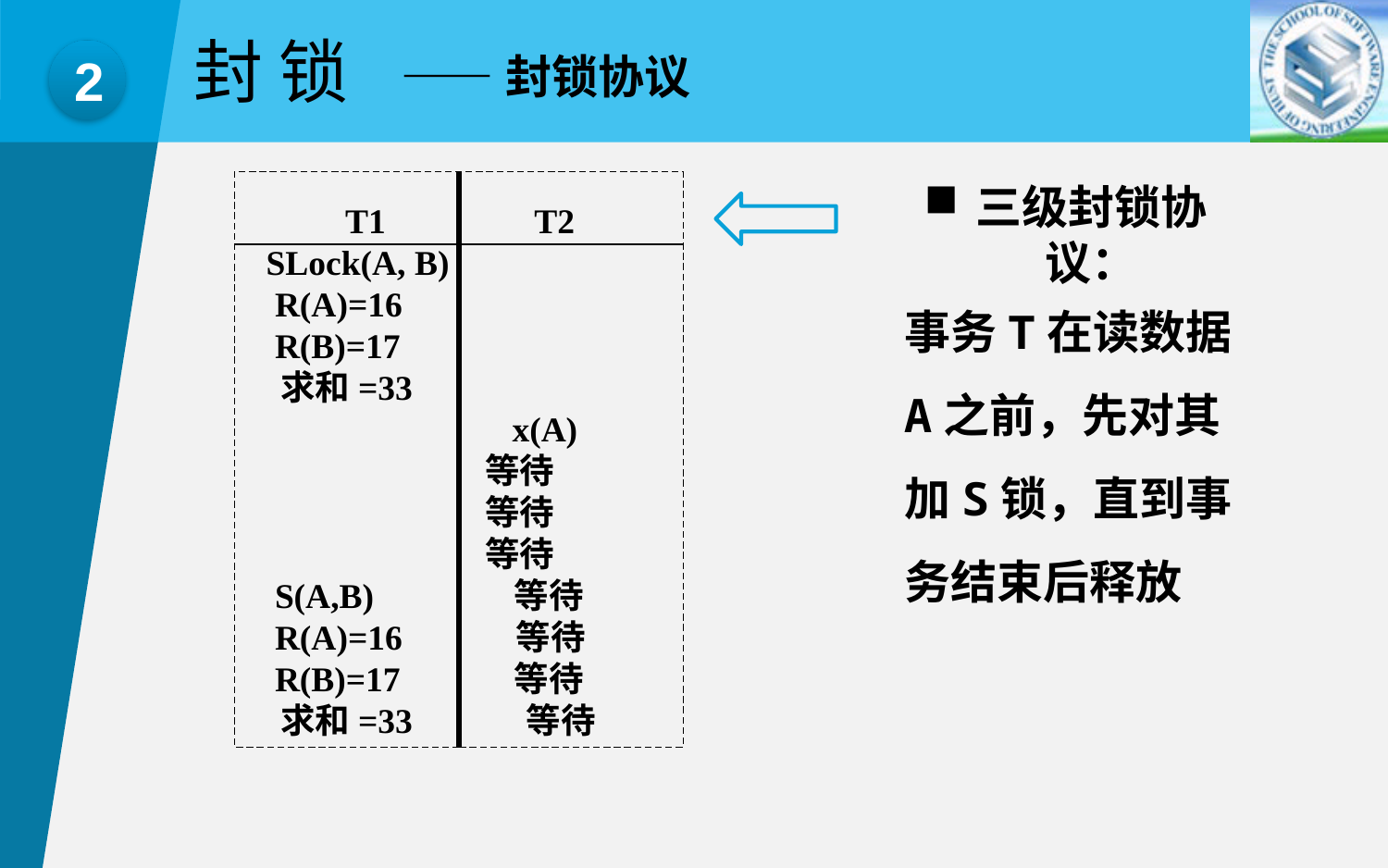

封 锁
2
——封锁协议
           T1                 T2
  SLock(A, B)
   R(A)=16
   R(B)=17
   求和=33
                              x(A)
                             等待
                             等待
                             等待
   S(A,B)               等待
   R(A)=16            等待
   R(B)=17            等待
   求和=33            等待
三级封锁协议：

事务T在读数据A之前，先对其加S锁，直到事务结束后释放